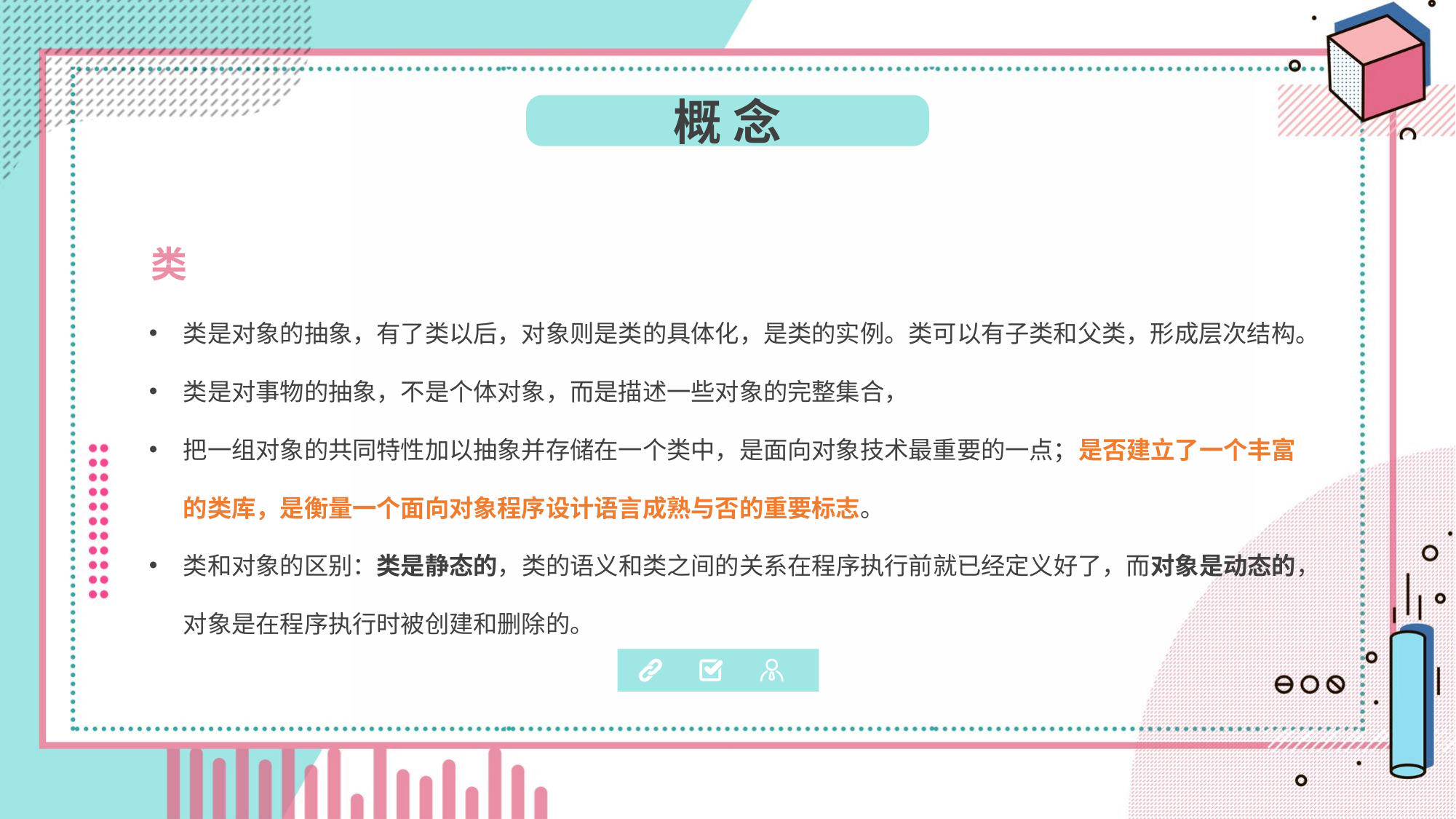

概 念
类
类是对象的抽象，有了类以后，对象则是类的具体化，是类的实例。类可以有子类和父类，形成层次结构。
类是对事物的抽象，不是个体对象，而是描述一些对象的完整集合，
把一组对象的共同特性加以抽象并存储在一个类中，是面向对象技术最重要的一点；是否建立了一个丰富的类库，是衡量一个面向对象程序设计语言成熟与否的重要标志。
类和对象的区别：类是静态的，类的语义和类之间的关系在程序执行前就已经定义好了，而对象是动态的，对象是在程序执行时被创建和删除的。